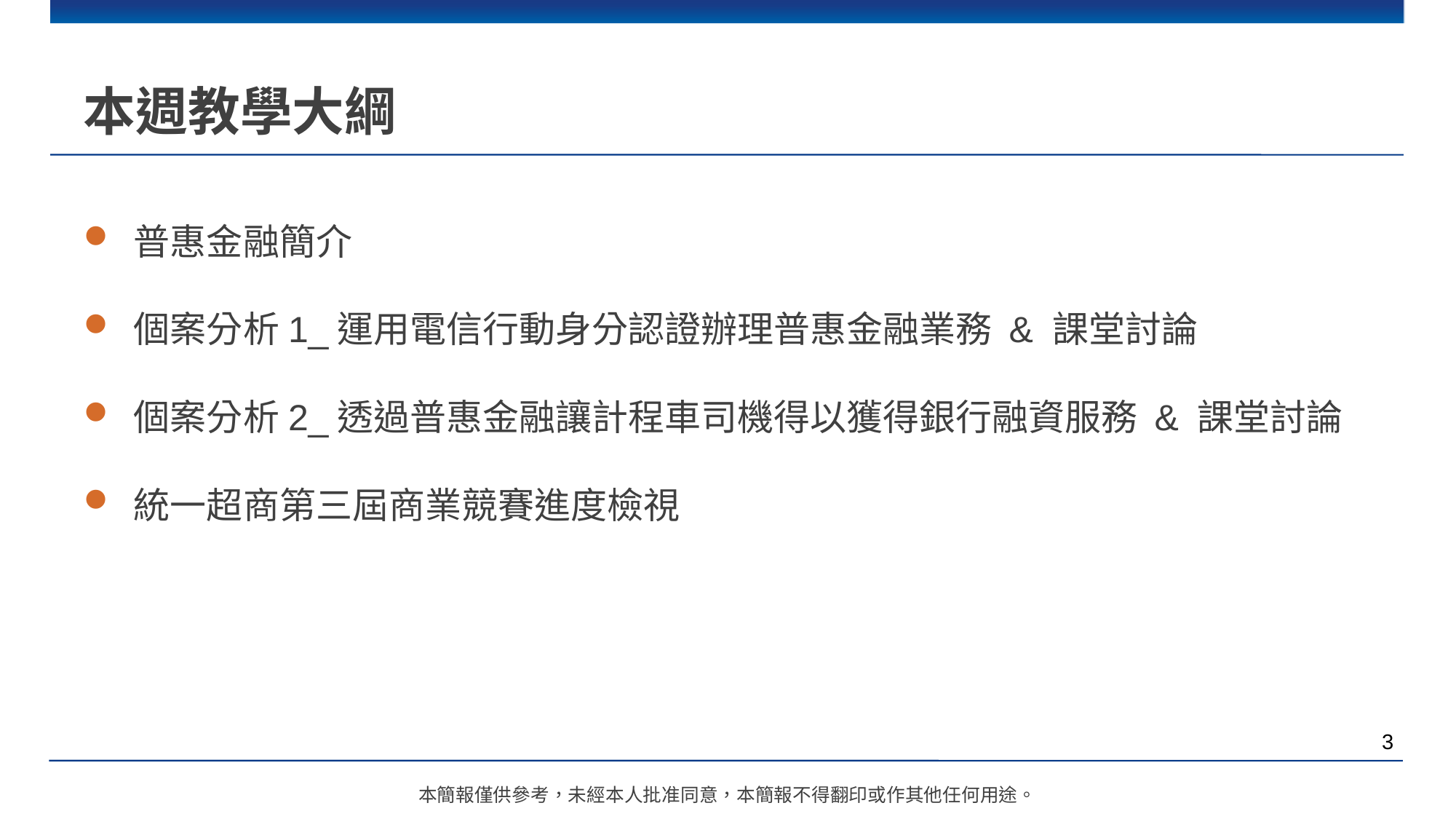

# 本週教學大綱
普惠金融簡介
個案分析1_運用電信行動身分認證辦理普惠金融業務 & 課堂討論
個案分析2_透過普惠金融讓計程車司機得以獲得銀行融資服務 & 課堂討論
統一超商第三屆商業競賽進度檢視

3